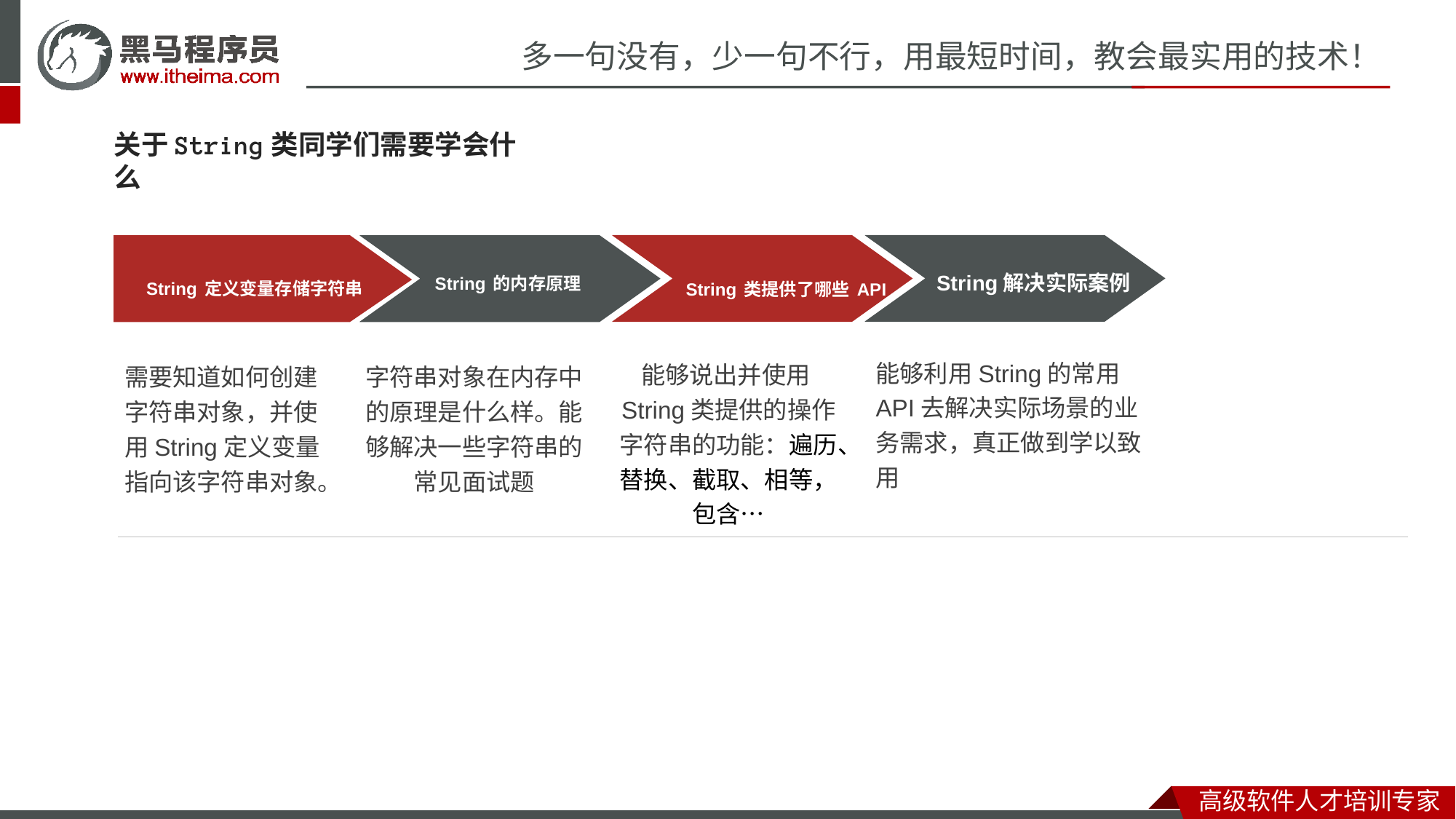

关于String类同学们需要学会什么

String定义变量存储字符串
String的内存原理
String解决实际案例
String类提供了哪些API
能够利用String的常用API去解决实际场景的业务需求，真正做到学以致用
能够说出并使用String类提供的操作字符串的功能：遍历、替换、截取、相等，包含…
需要知道如何创建字符串对象，并使用String定义变量指向该字符串对象。
字符串对象在内存中的原理是什么样。能够解决一些字符串的常见面试题